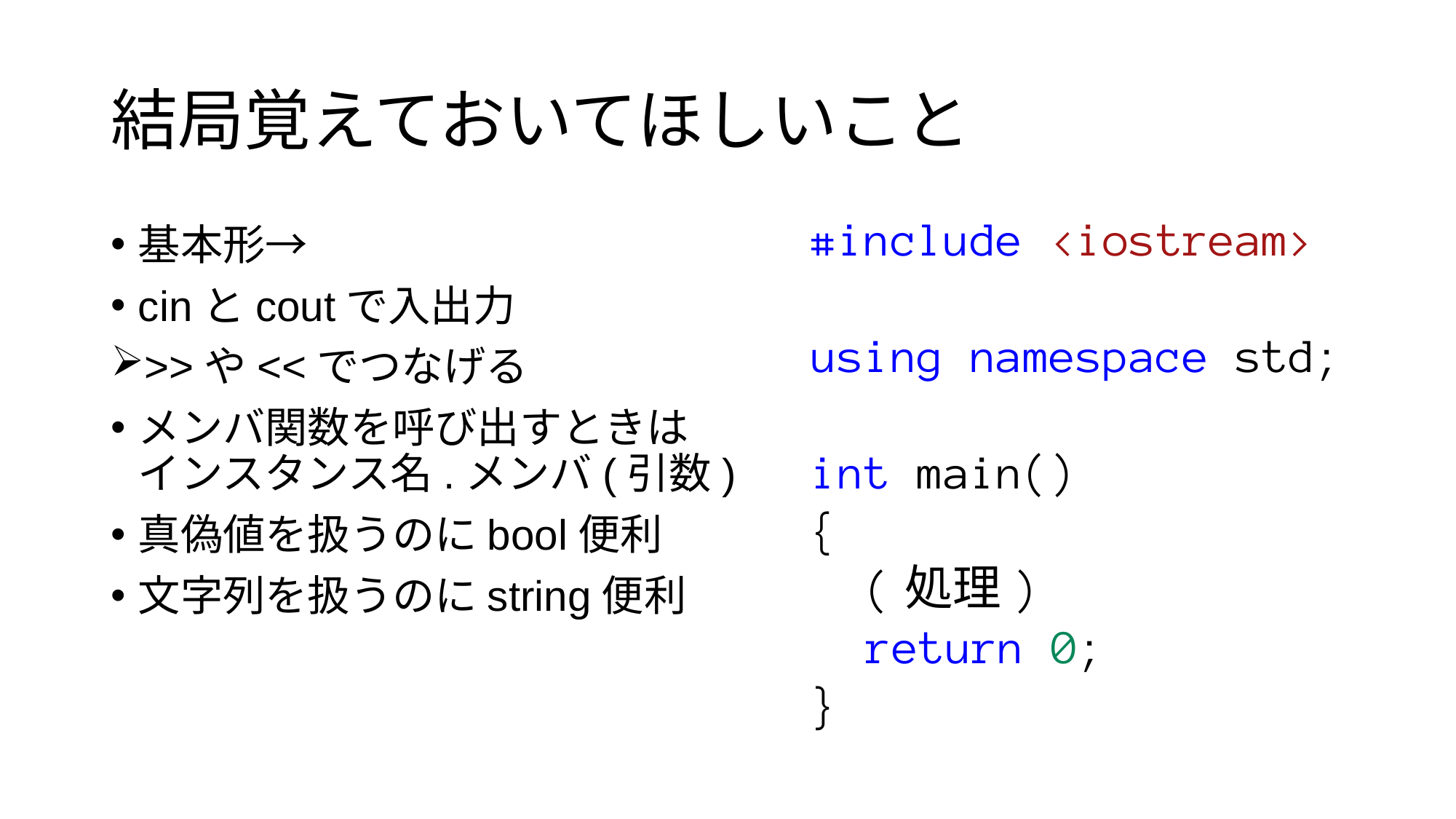

# 結局覚えておいてほしいこと
#include <iostream>
using namespace std;
int main()
{
(処理)
return 0;
}
基本形→
cinとcoutで入出力
>>や<<でつなげる
メンバ関数を呼び出すときは
インスタンス名.メンバ(引数)
真偽値を扱うのにbool便利
文字列を扱うのにstring便利